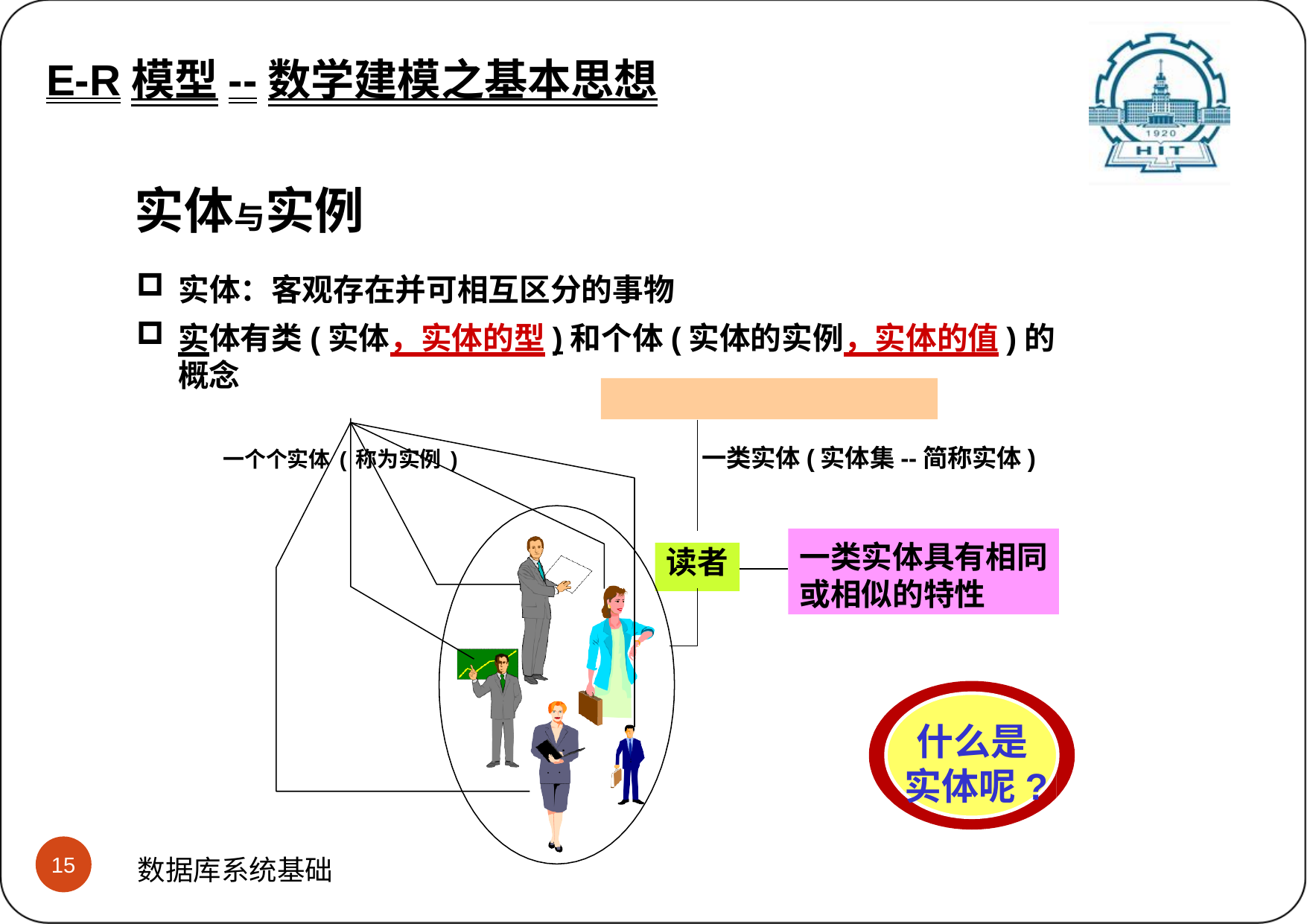

E-R模型--数学建模之基本思想
E-R模型--数据建模之基本思想 (3)实体是什么?实体与实例的差别是什么?
实体与实例
实体：客观存在并可相互区分的事物
实体有类(实体，实体的型)和个体(实体的实例，实体的值)的概念

一个个实体(称为实例)	一类实体(实体集--简称实体)

一类实体具有相同 或相似的特性

读者

什么是 实体呢?